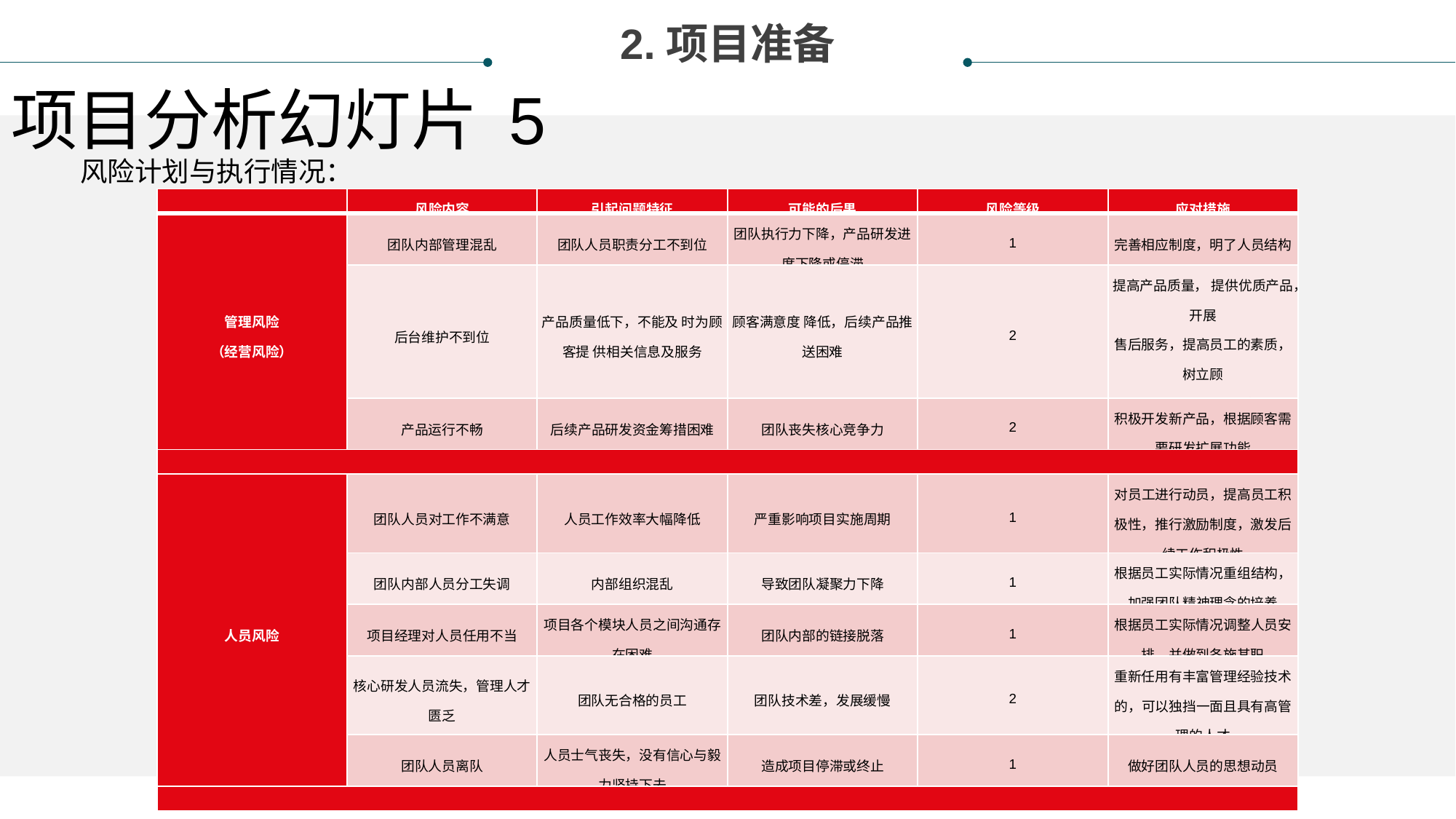

2.项目准备
项目分析幻灯片 5

风险计划与执行情况：
|  | 风险内容 | 引起问题特征 | 可能的后果 | 风险等级 | 应对措施 |
| --- | --- | --- | --- | --- | --- |
| 管理风险 （经营风险） | 团队内部管理混乱 | 团队人员职责分工不到位 | 团队执行力下降，产品研发进度下降或停滞 | 1 | 完善相应制度，明了人员结构 |
|  | 后台维护不到位 | 产品质量低下，不能及 时为顾客提 供相关信息及服务 | 顾客满意度 降低，后续产品推送困难 | 2 | 提高产品质量， 提供优质产品，开展 售后服务，提高员工的素质，树立顾 客至上的服务关念 |
|  | 产品运行不畅 | 后续产品研发资金筹措困难 | 团队丧失核心竞争力 | 2 | 积极开发新产品，根据顾客需要研发扩展功能 |
|  |  |  |  |  |  |
| 人员风险 | 团队人员对工作不满意 | 人员工作效率大幅降低 | 严重影响项目实施周期 | 1 | 对员工进行动员，提高员工积极性，推行激励制度，激发后续工作积极性 |
|  | 团队内部人员分工失调 | 内部组织混乱 | 导致团队凝聚力下降 | 1 | 根据员工实际情况重组结构，加强团队精神理念的培养 |
|  | 项目经理对人员任用不当 | 项目各个模块人员之间沟通存在困难 | 团队内部的链接脱落 | 1 | 根据员工实际情况调整人员安排，并做到各施其职 |
|  | 核心研发人员流失，管理人才匮乏 | 团队无合格的员工 | 团队技术差，发展缓慢 | 2 | 重新任用有丰富管理经验技术的，可以独挡一面且具有高管理的人才 |
|  | 团队人员离队 | 人员士气丧失，没有信心与毅力坚持下去 | 造成项目停滞或终止 | 1 | 做好团队人员的思想动员 |
|  |  |  |  |  |  |